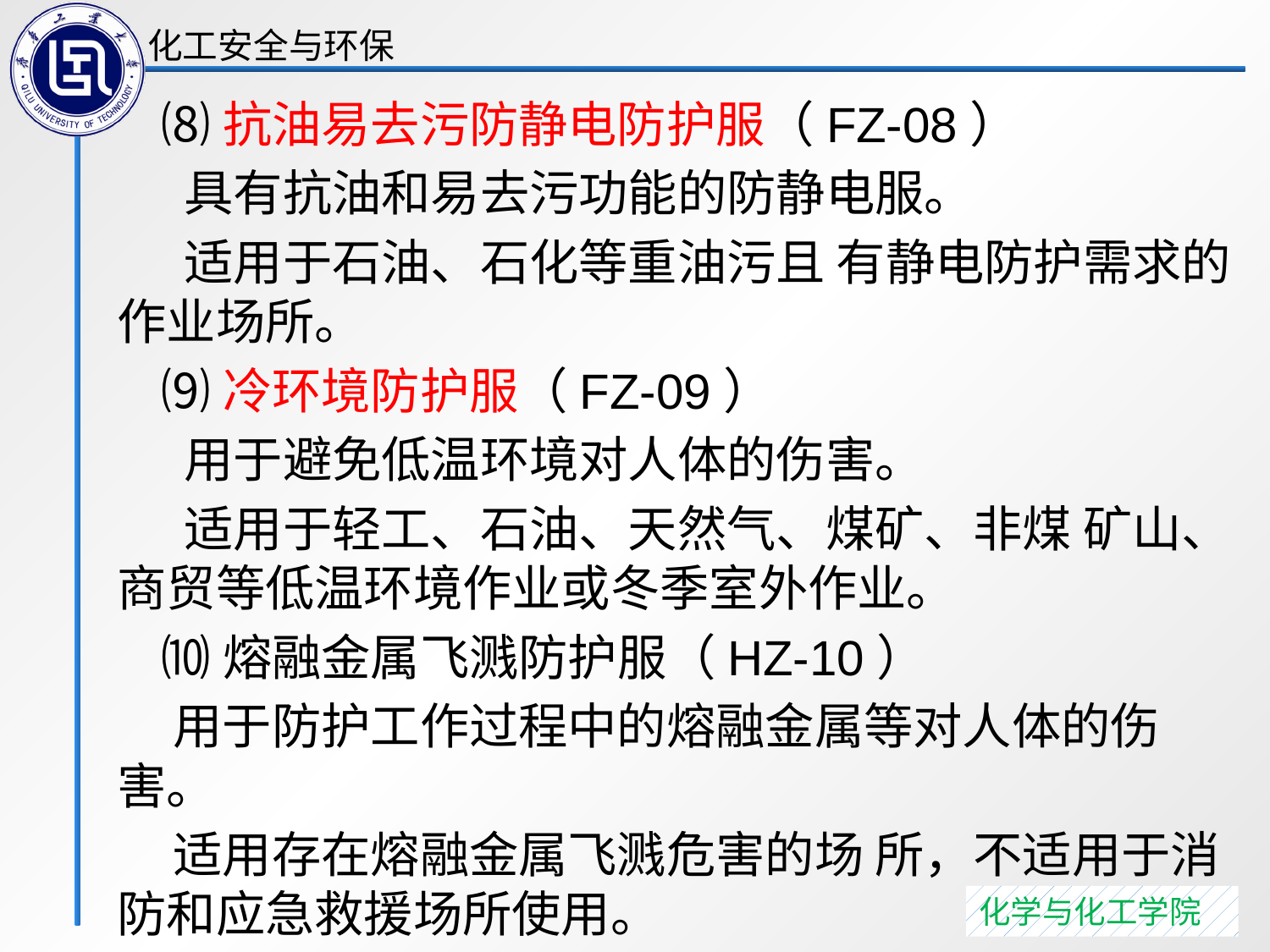

⑻抗油易去污防静电防护服（FZ-08）
     具有抗油和易去污功能的防静电服。
     适用于石油、石化等重油污且 有静电防护需求的作业场所。
    ⑼冷环境防护服（FZ-09）
     用于避免低温环境对人体的伤害。
     适用于轻工、石油、天然气、煤矿、非煤 矿山、商贸等低温环境作业或冬季室外作业。
    ⑽熔融金属飞溅防护服（HZ-10）
    用于防护工作过程中的熔融金属等对人体的伤害。
    适用存在熔融金属飞溅危害的场 所，不适用于消防和应急救援场所使用。